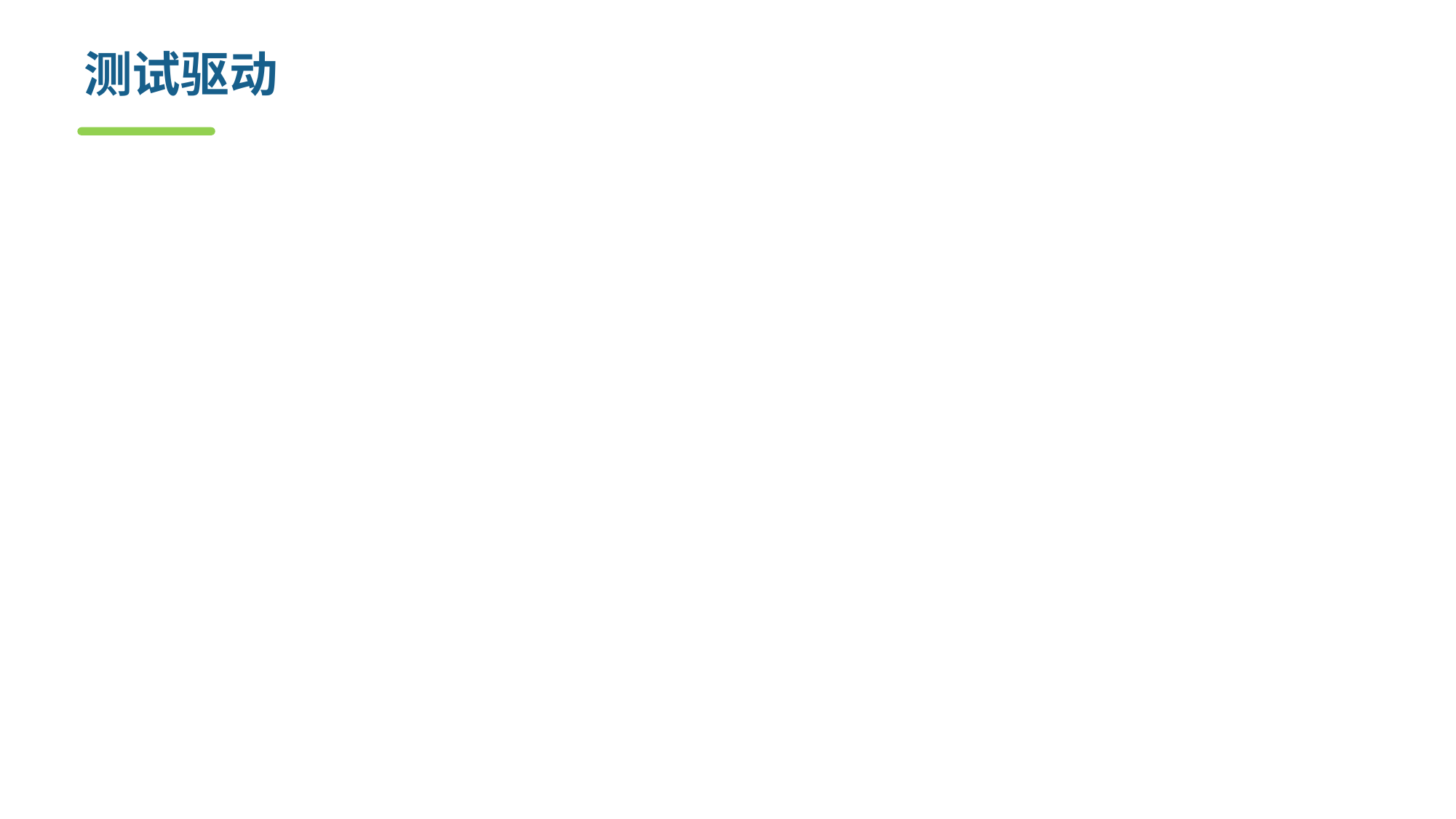

# 测试驱动
先写测试用例，再编码；代码未动，测试先行

强调“测试先行”。在编码开始之前，首先将测试用例写好，而后再进行编码，直至所有的测试都得以通过。

注：测试的自动化。

19